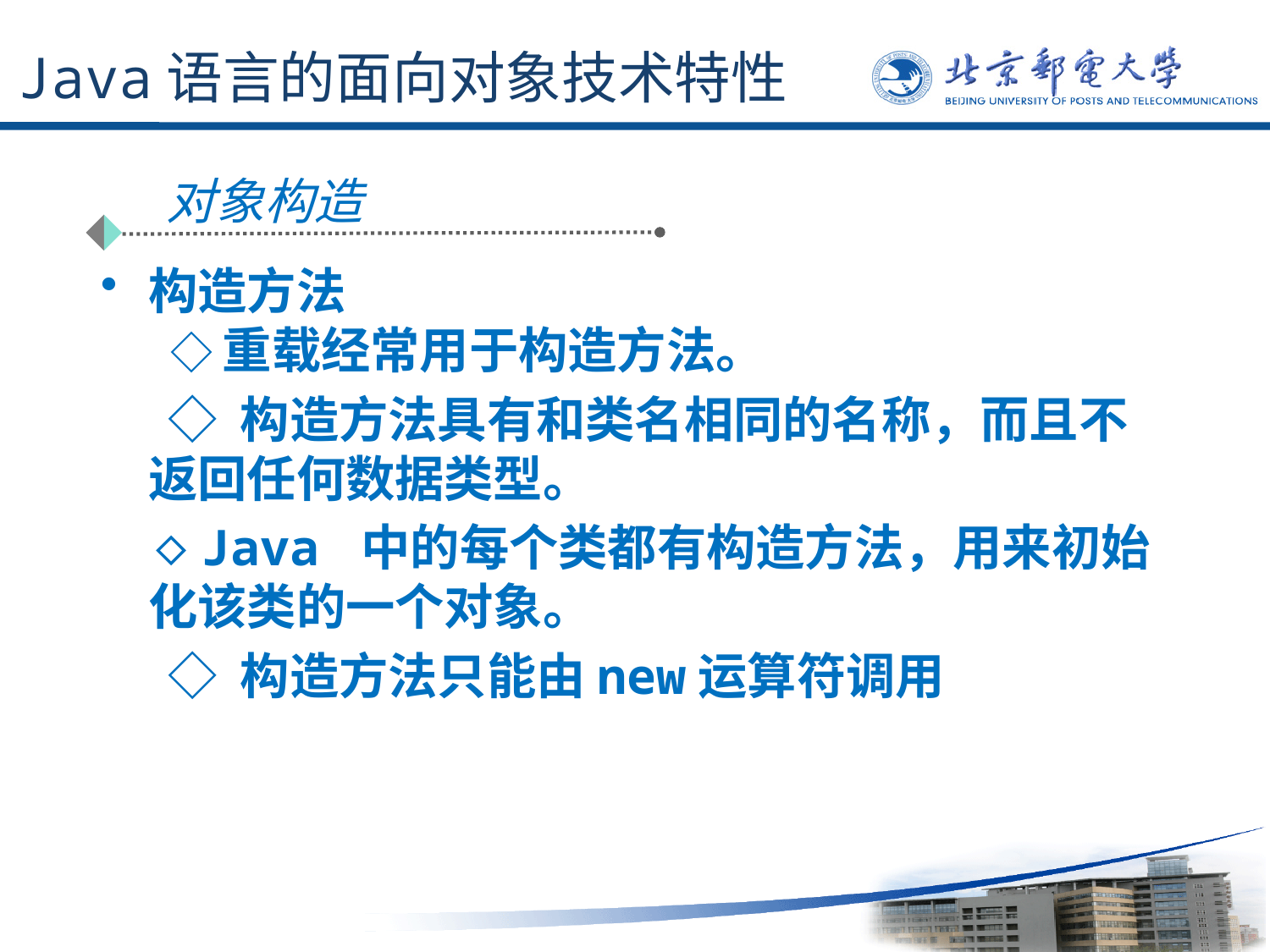

# Java语言的面向对象技术特性

对象构造

构造方法
  ◇ 重载经常用于构造方法。
      ◇ 构造方法具有和类名相同的名称，而且不返回任何数据类型。
   ◇Java 中的每个类都有构造方法，用来初始化该类的一个对象。
      ◇ 构造方法只能由new运算符调用